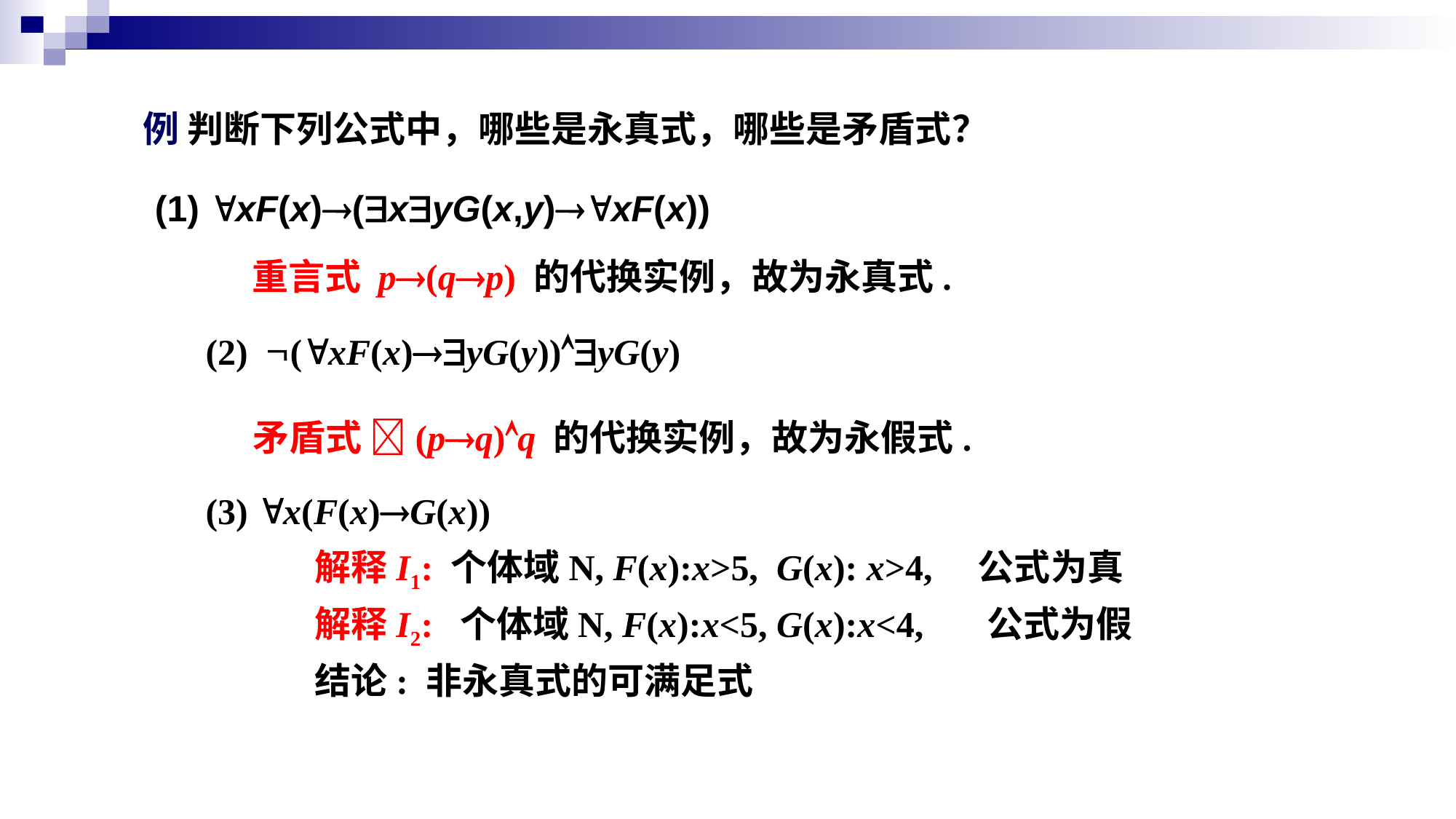

例 判断下列公式中，哪些是永真式，哪些是矛盾式？
(1) ∀xF(x)→(∃x∃yG(x,y)→∀xF(x))
重言式 p→(q→p) 的代换实例，故为永真式.
(2)  ¬(∀xF(x)→∃yG(y))∧∃yG(y)
矛盾式 ¬(p→q)∧q 的代换实例，故为永假式.
(3) ∀x(F(x)→G(x))
解释I1: 个体域N, F(x):x>5,  G(x): x>4,    公式为真
解释I2:  个体域N, F(x):x<5, G(x):x<4,      公式为假
结论: 非永真式的可满足式